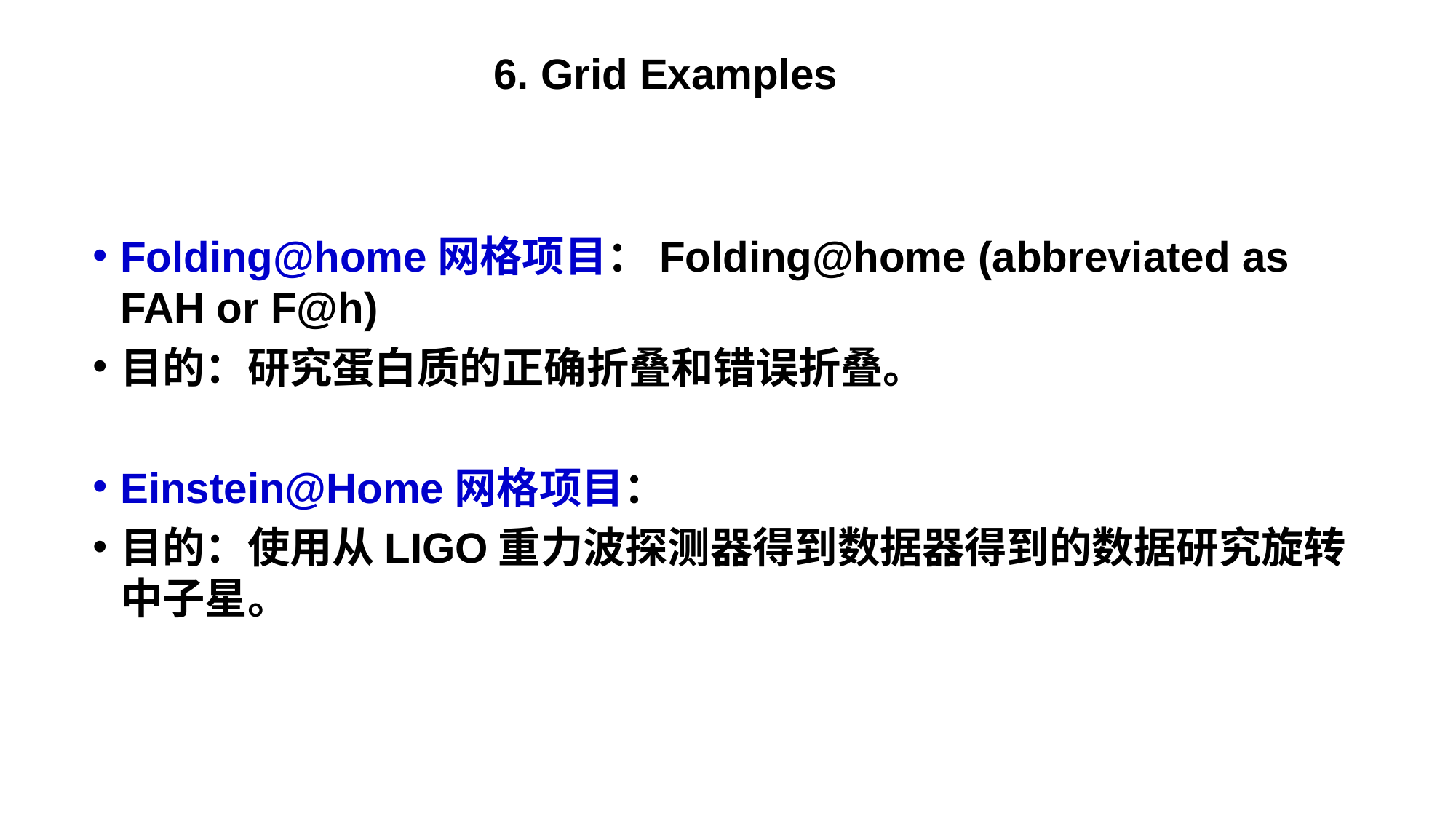

# 6. Grid Examples
Folding@home网格项目：Folding@home (abbreviated as FAH or F@h)
目的：研究蛋白质的正确折叠和错误折叠。

Einstein@Home网格项目：
目的：使用从LIGO重力波探测器得到数据器得到的数据研究旋转中子星。